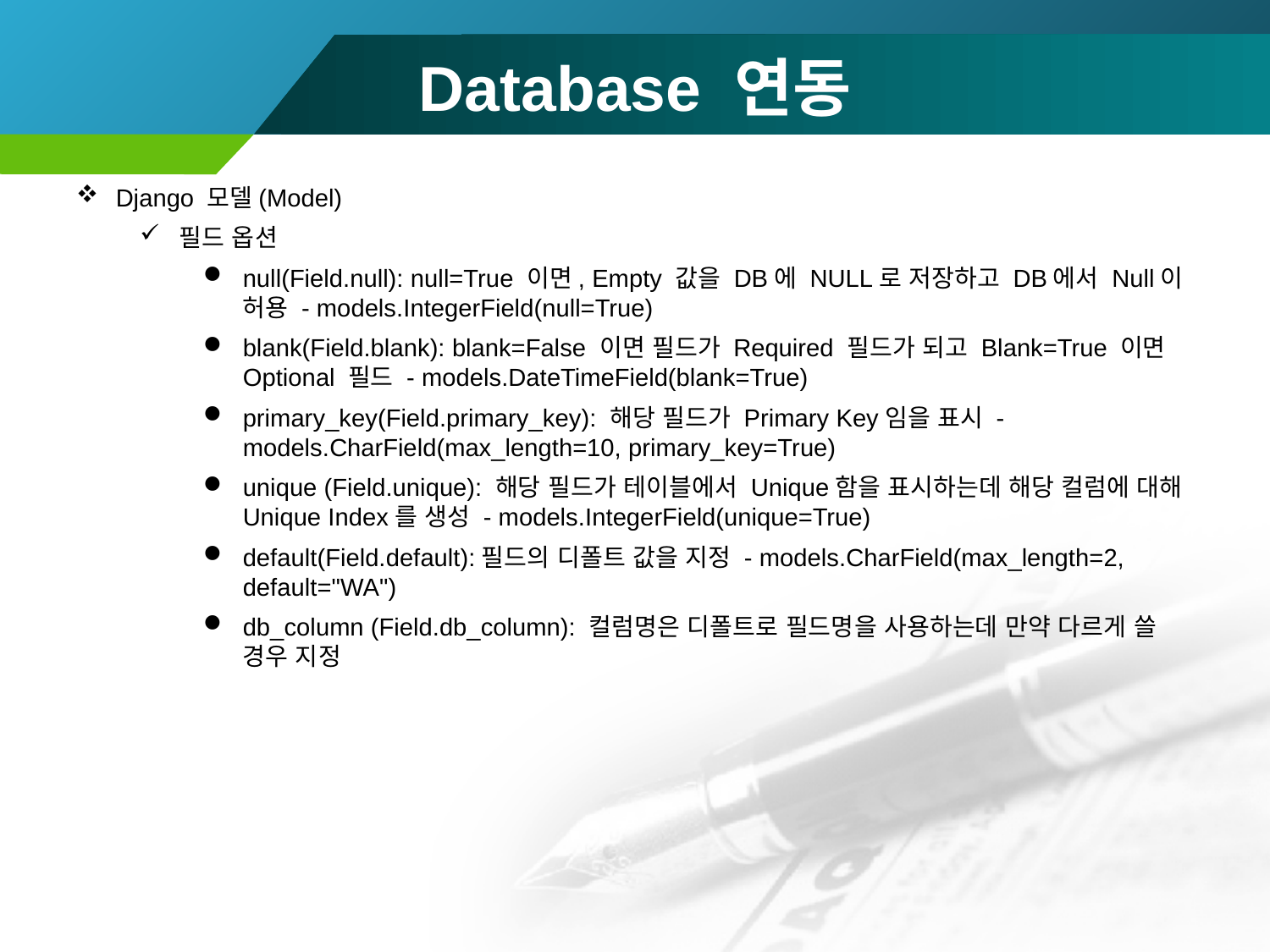

# Database 연동
Django 모델(Model)
필드 옵션
null(Field.null): null=True 이면, Empty 값을 DB에 NULL로 저장하고 DB에서 Null이 허용 - models.IntegerField(null=True)
blank(Field.blank): blank=False 이면 필드가 Required 필드가 되고 Blank=True 이면 Optional 필드 - models.DateTimeField(blank=True)
primary_key(Field.primary_key): 해당 필드가 Primary Key임을 표시 -  models.CharField(max_length=10, primary_key=True)
unique (Field.unique): 해당 필드가 테이블에서 Unique함을 표시하는데 해당 컬럼에 대해 Unique Index를 생성 - models.IntegerField(unique=True)
default(Field.default):필드의 디폴트 값을 지정 - models.CharField(max_length=2, default="WA")
db_column (Field.db_column): 컬럼명은 디폴트로 필드명을 사용하는데 만약 다르게 쓸 경우 지정